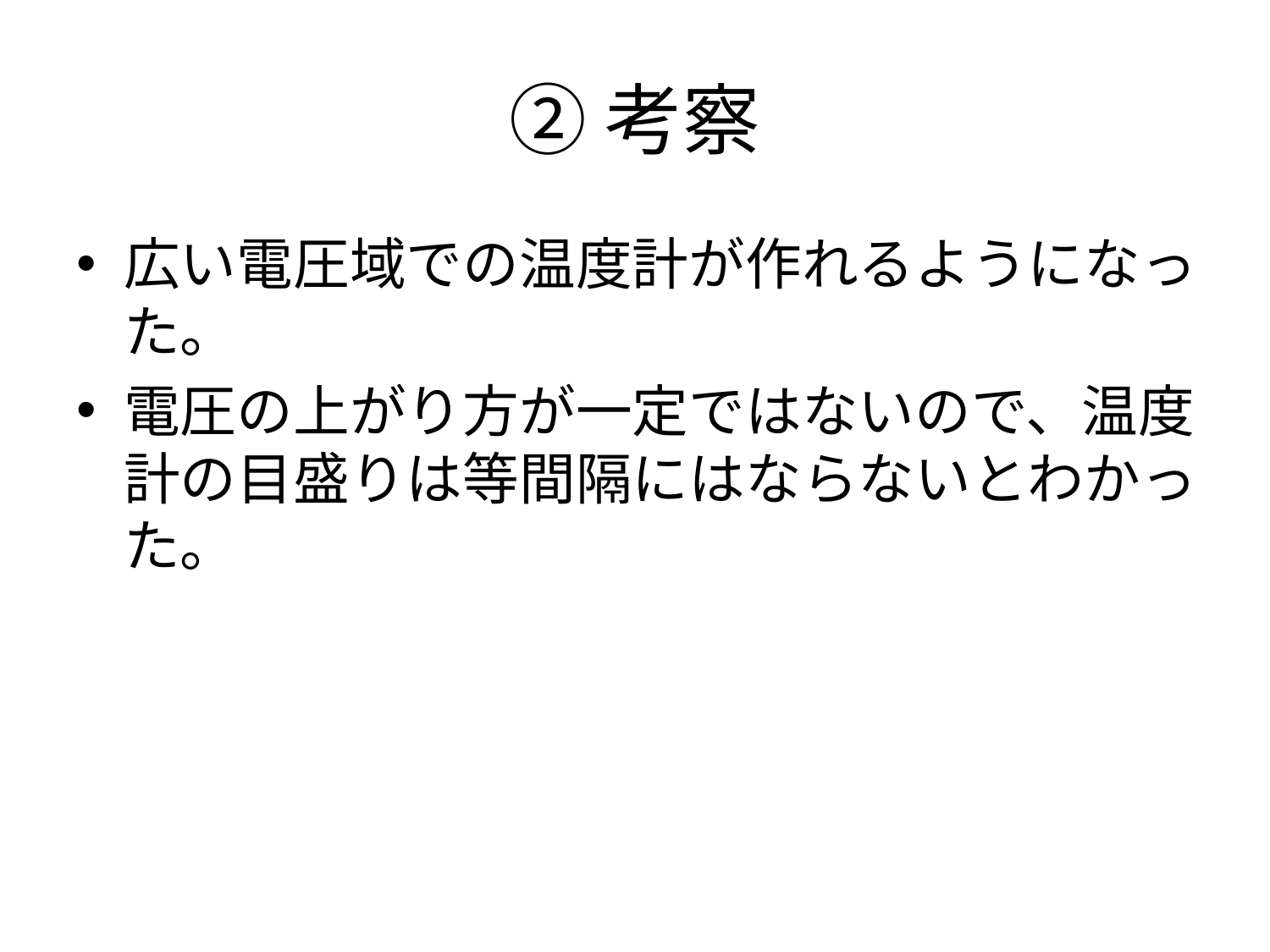

# ②考察
広い電圧域での温度計が作れるようになった。
電圧の上がり方が一定ではないので、温度計の目盛りは等間隔にはならないとわかった。